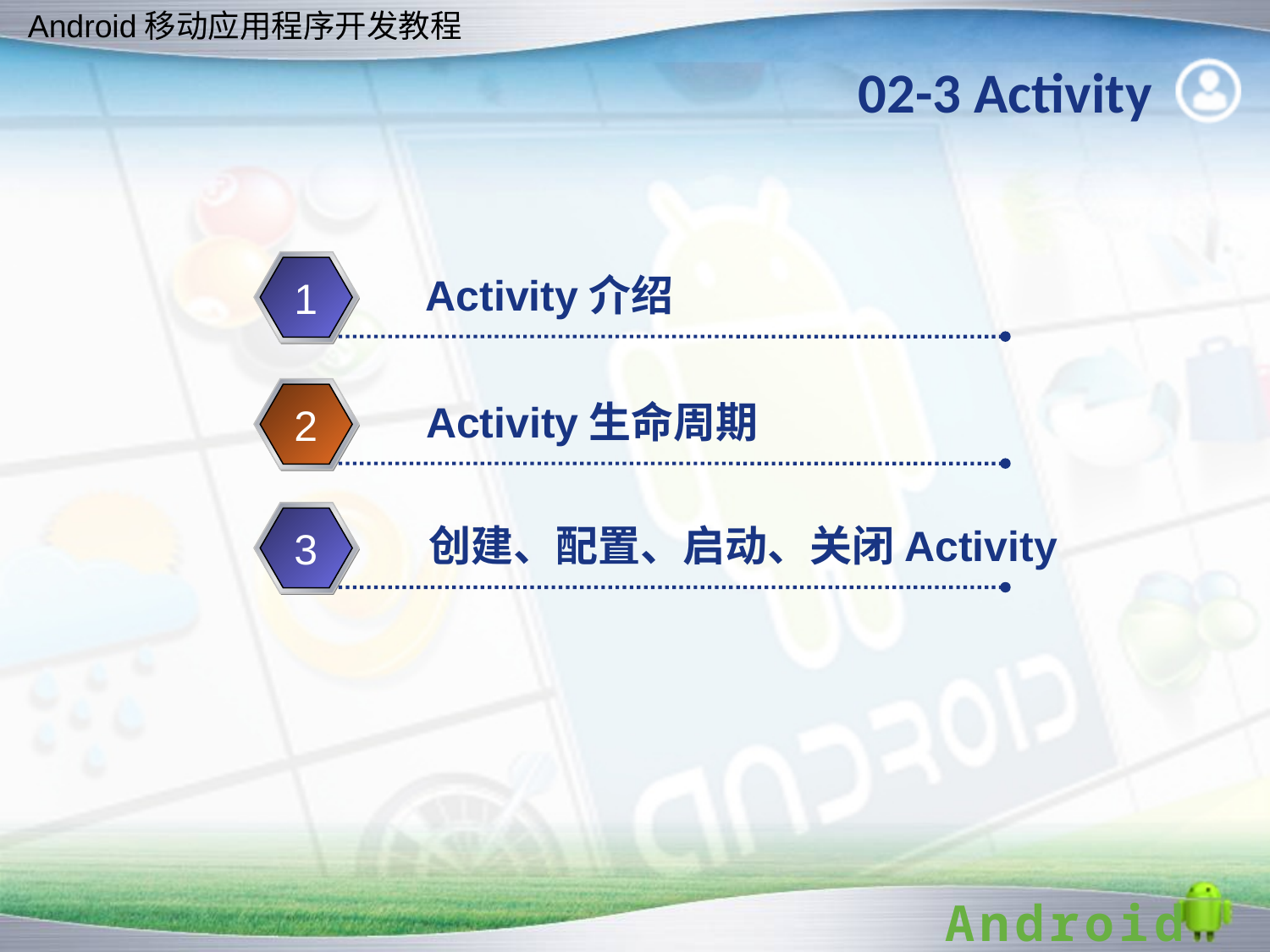

# 02-3 Activity

Activity介绍
1

Activity生命周期
2

创建、配置、启动、关闭Activity
3